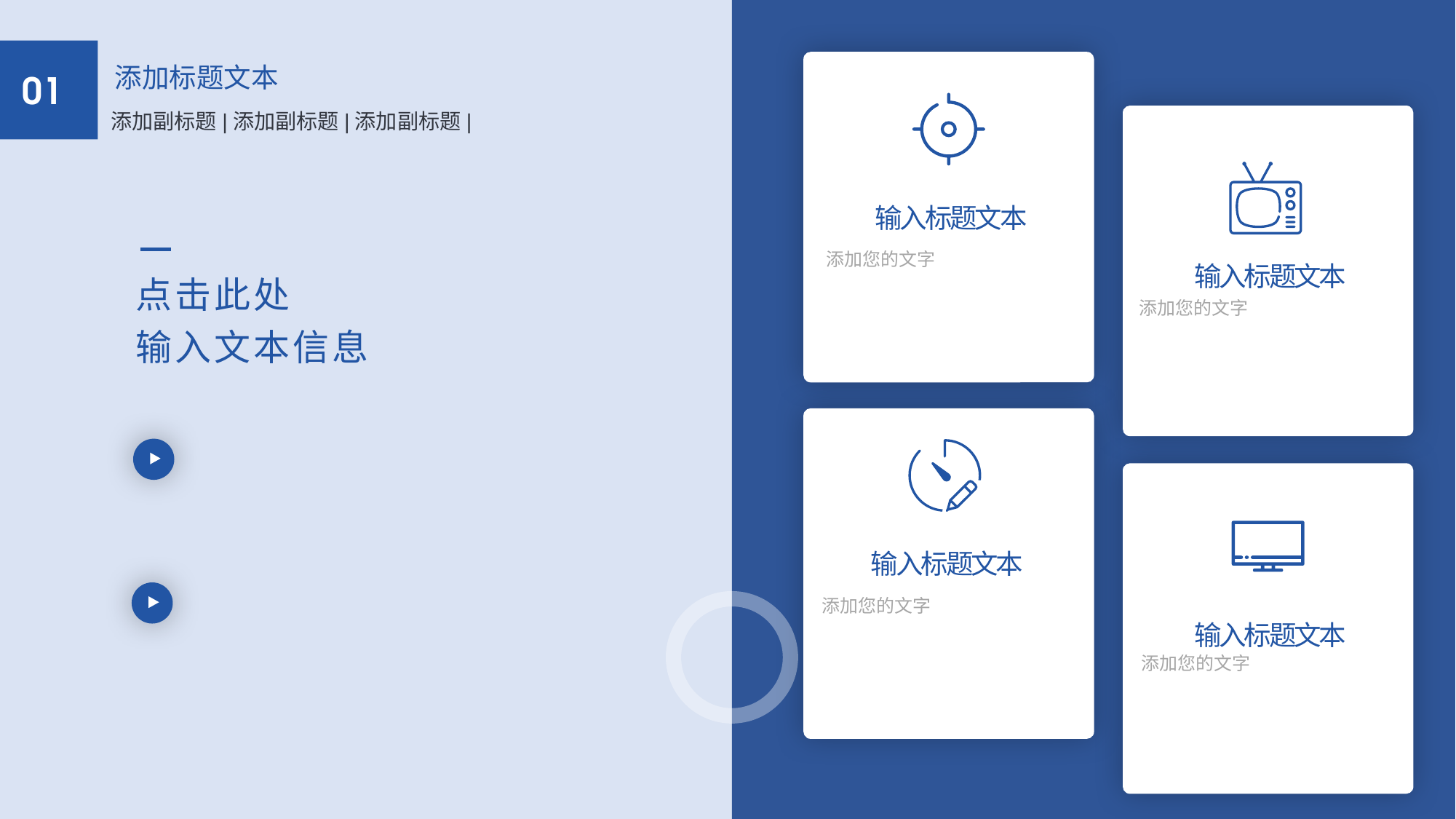

添加标题文本
01

添加副标题|添加副标题|添加副标题|

输入标题文本
添加您的文字
输入标题文本
添加您的文字
点击此处
输入文本信息

输入标题文本
添加您的文字

输入标题文本
添加您的文字